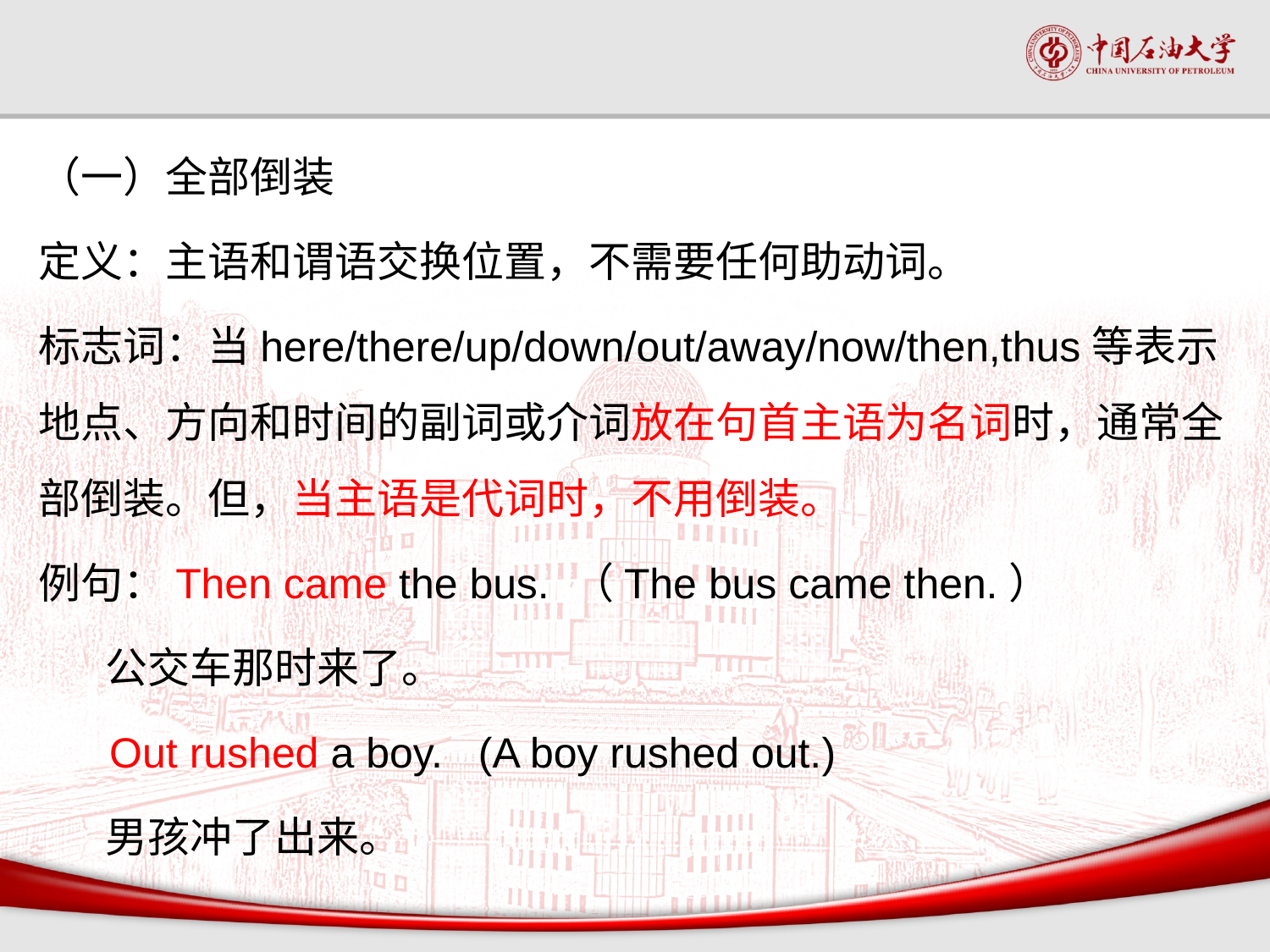

（一）全部倒装
定义：主语和谓语交换位置，不需要任何助动词。
标志词：当here/there/up/down/out/away/now/then,thus等表示地点、方向和时间的副词或介词放在句首主语为名词时，通常全部倒装。但，当主语是代词时，不用倒装。
例句：Then came the bus. （The bus came then.）
      公交车那时来了。
      Out rushed a boy.   (A boy rushed out.)
      男孩冲了出来。